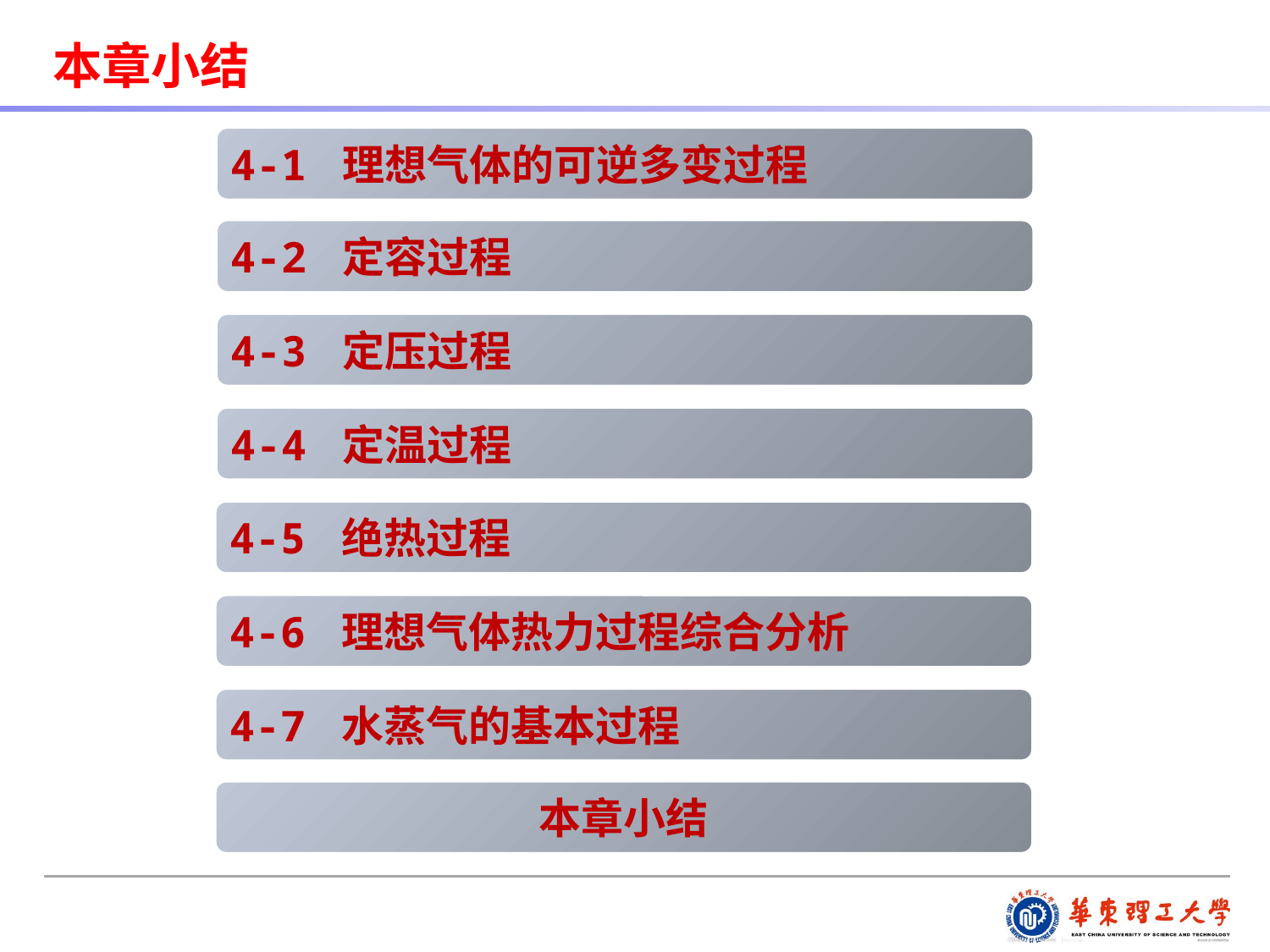

本章小结
4-1 理想气体的可逆多变过程
4-2 定容过程
4-3 定压过程
4-4 定温过程
4-5 绝热过程
4-6 理想气体热力过程综合分析
4-7 水蒸气的基本过程
本章小结